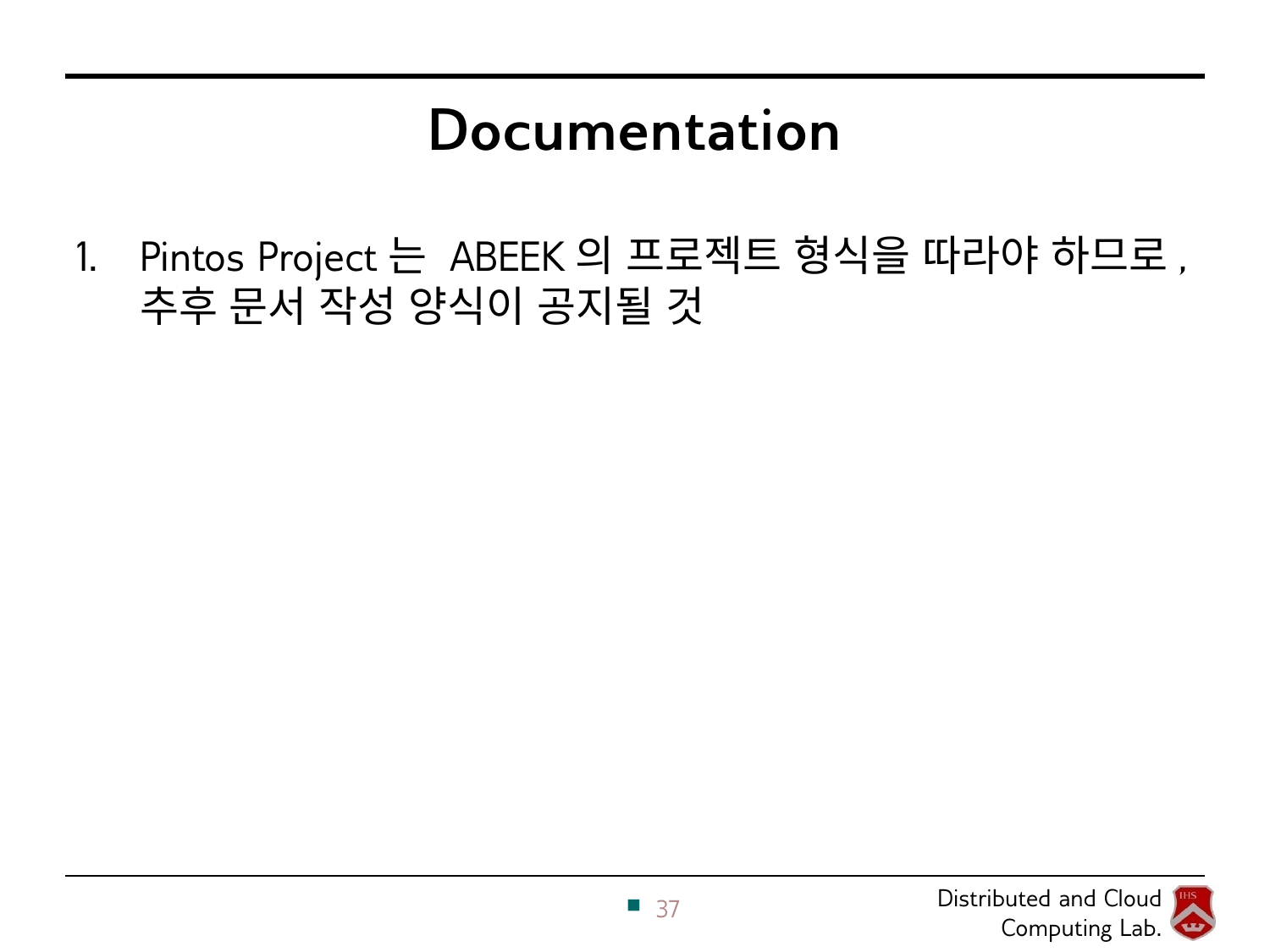

# Documentation
Pintos Project는 ABEEK의 프로젝트 형식을 따라야 하므로, 추후 문서 작성 양식이 공지될 것
37